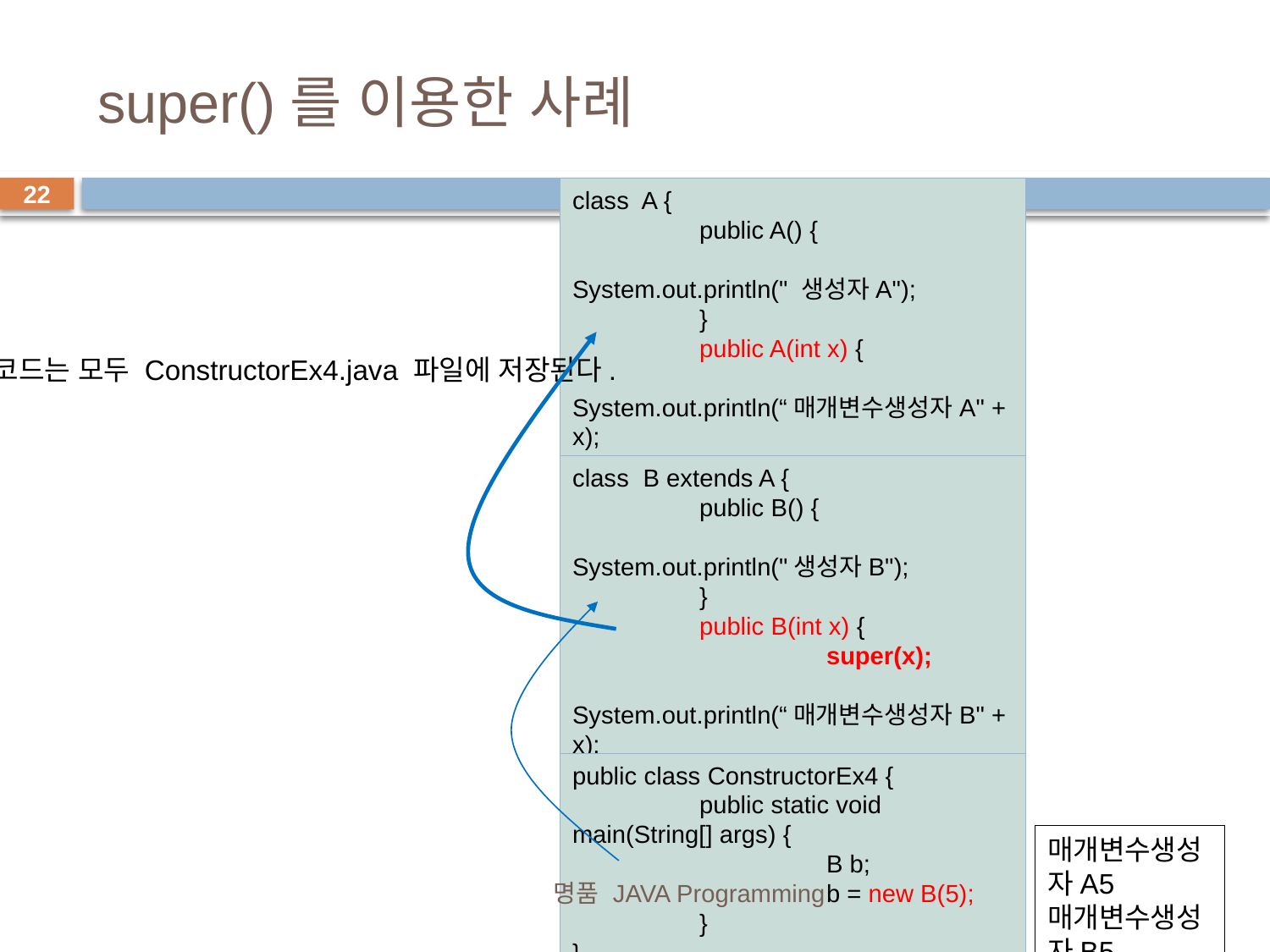

# super()를 이용한 사례
22
class  A {
	public A() {
		System.out.println(" 생성자A");
	}
	public A(int x) {
		 System.out.println(“매개변수생성자A" + x);
	}
}

옆의 코드는 모두 ConstructorEx4.java 파일에 저장된다.
class  B extends A {
	public B() {
		System.out.println("생성자B");
	}
	public B(int x) {
		super(x);
		System.out.println(“매개변수생성자B" + x);
	}
}

public class ConstructorEx4 {
	public static void main(String[] args) {
		B b;
		b = new B(5);
	}
}
매개변수생성자A5
매개변수생성자B5
명품 JAVA Programming